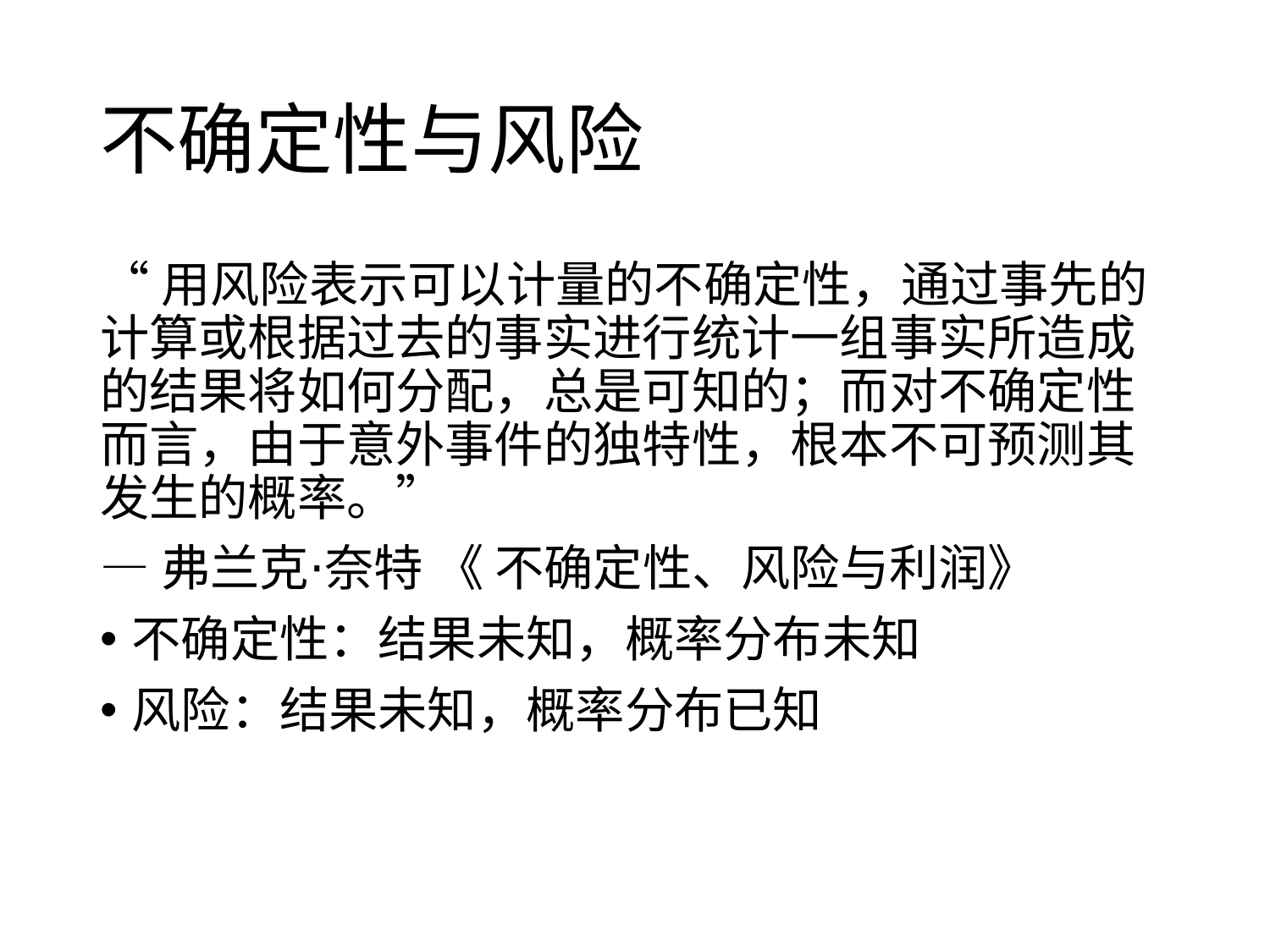

# 不确定性与风险
“用风险表示可以计量的不确定性，通过事先的计算或根据过去的事实进行统计一组事实所造成的结果将如何分配，总是可知的；而对不确定性而言，由于意外事件的独特性，根本不可预测其发生的概率。”
—弗兰克⋅奈特 《 不确定性、风险与利润》
不确定性：结果未知，概率分布未知
风险：结果未知，概率分布已知